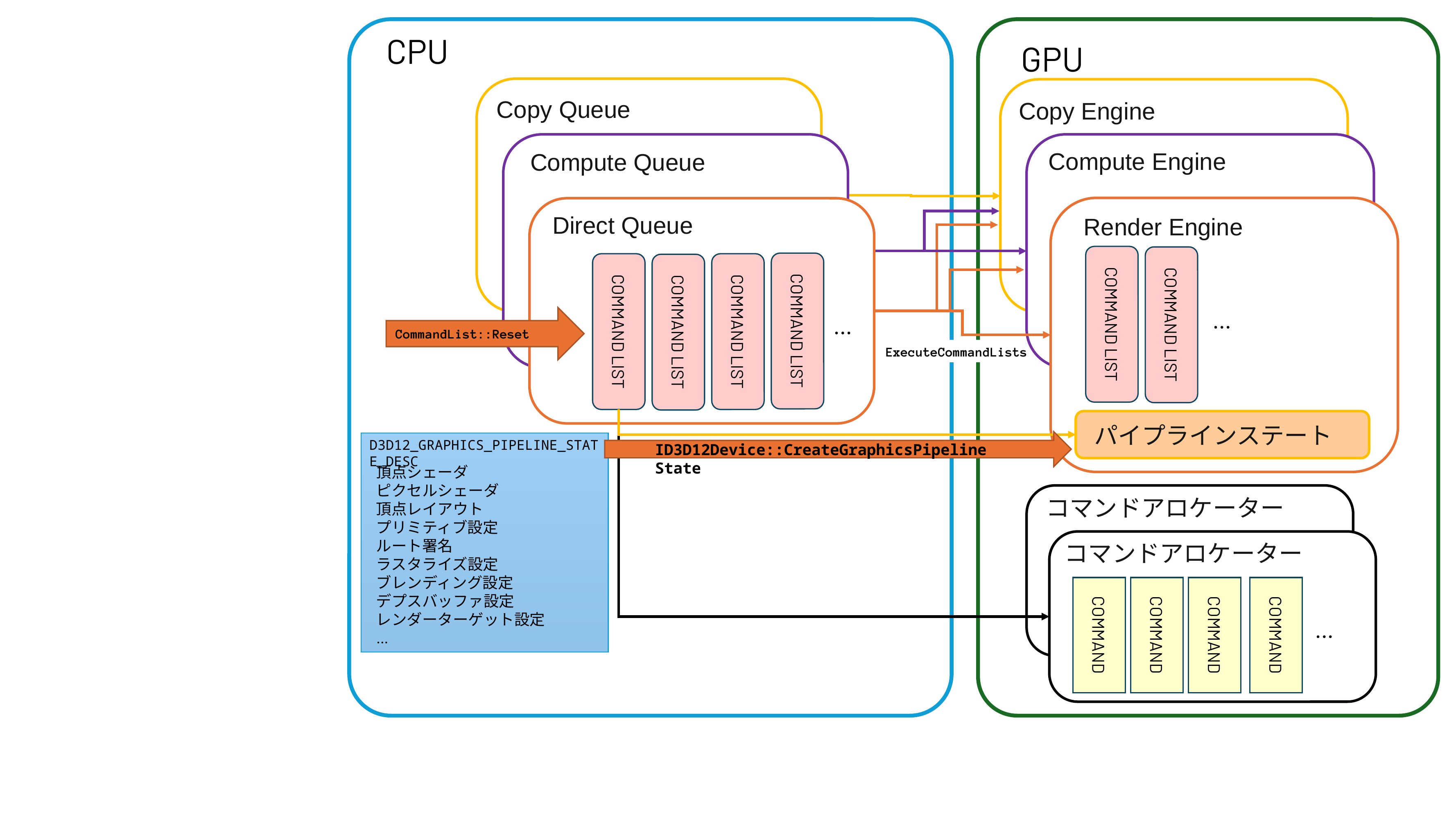

CPU
GPU

Copy Queue
Copy Engine

Compute Engine
Compute Queue

Direct Queue
Render Engine

COMMAND LIST
COMMAND LIST
COMMAND LIST
COMMAND LIST
COMMAND LIST
COMMAND LIST

…

…
…
CommandList::Reset
ExecuteCommandLists

パイプラインステート

D3D12_GRAPHICS_PIPELINE_STATE_DESC
ID3D12Device::CreateGraphicsPipelineState
頂点シェーダ
ピクセルシェーダ
頂点レイアウト
プリミティブ設定
ルート署名
ラスタライズ設定
ブレンディング設定
デプスバッファ設定
レンダーターゲット設定
…

コマンドアロケーター

コマンドアロケーター
COMMAND
COMMAND
COMMAND
COMMAND
…